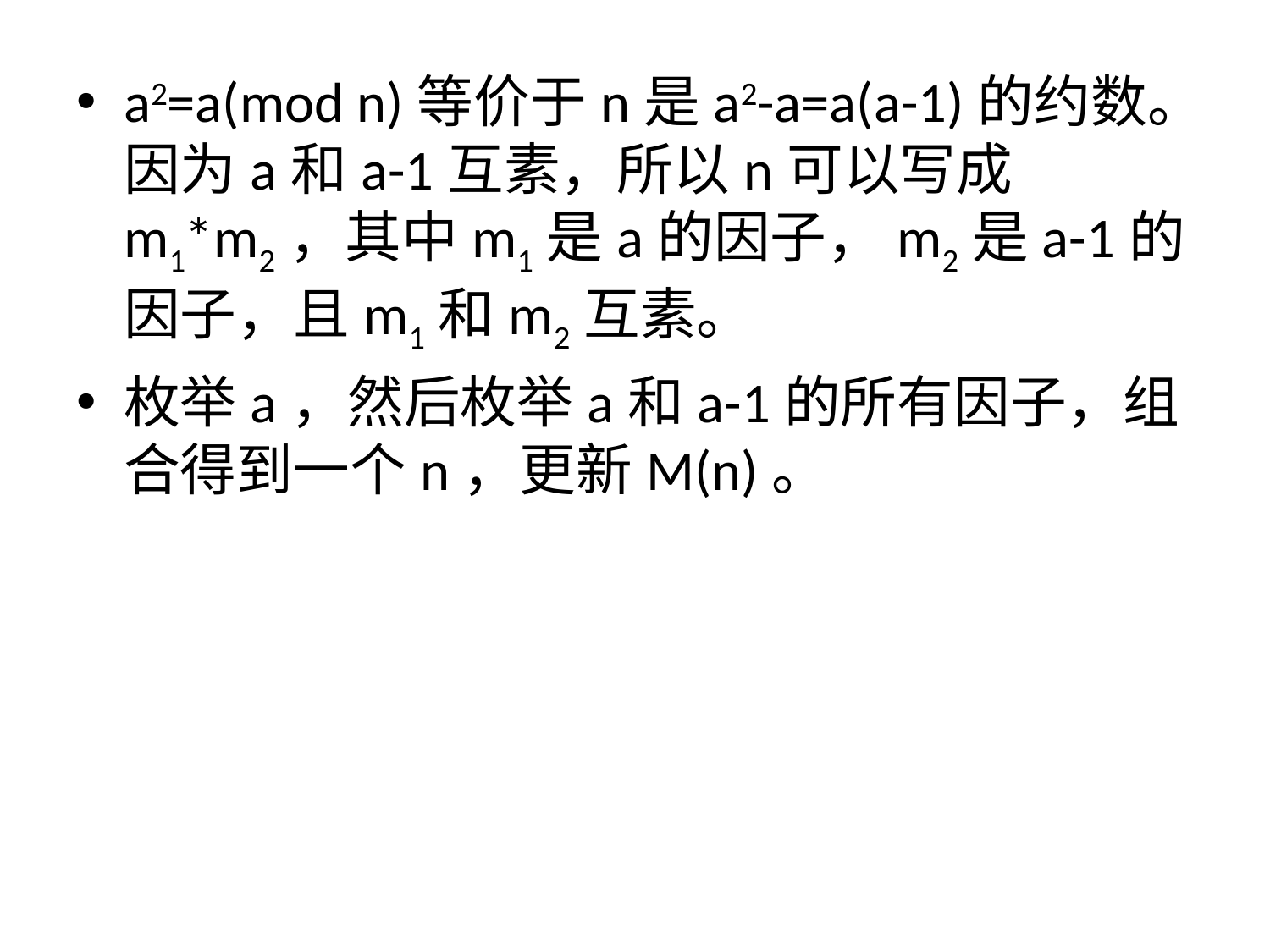

a2=a(mod n)等价于n是a2-a=a(a-1)的约数。因为a和a-1互素，所以n可以写成m1*m2，其中m1是a的因子，m2是a-1的因子，且m1和m2互素。
枚举a，然后枚举a和a-1的所有因子，组合得到一个n，更新M(n)。